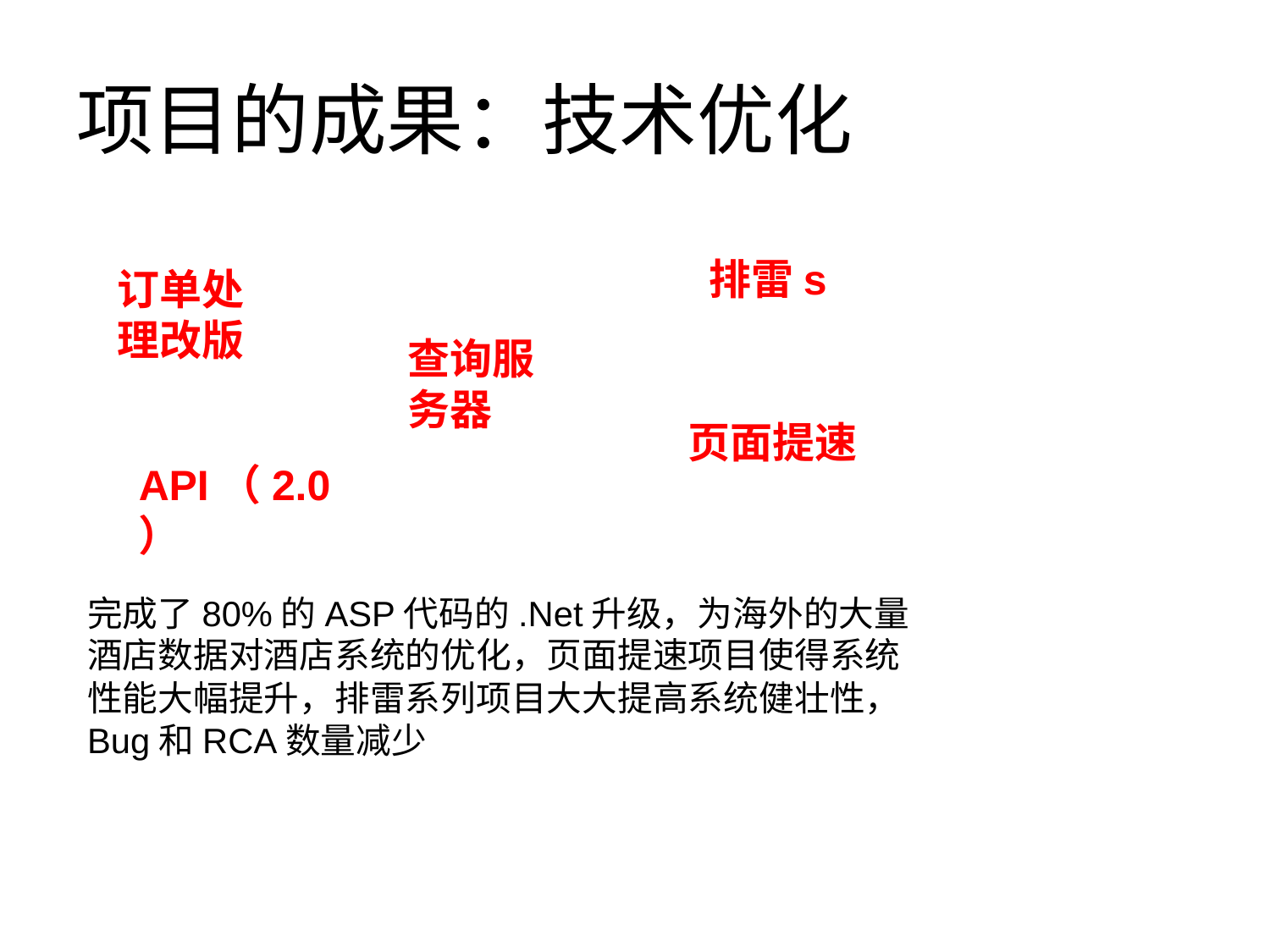

项目的成果：技术优化
排雷s
订单处理改版
查询服务器
页面提速
API（2.0）
完成了80%的ASP代码的.Net升级，为海外的大量酒店数据对酒店系统的优化，页面提速项目使得系统性能大幅提升，排雷系列项目大大提高系统健壮性，Bug和RCA数量减少